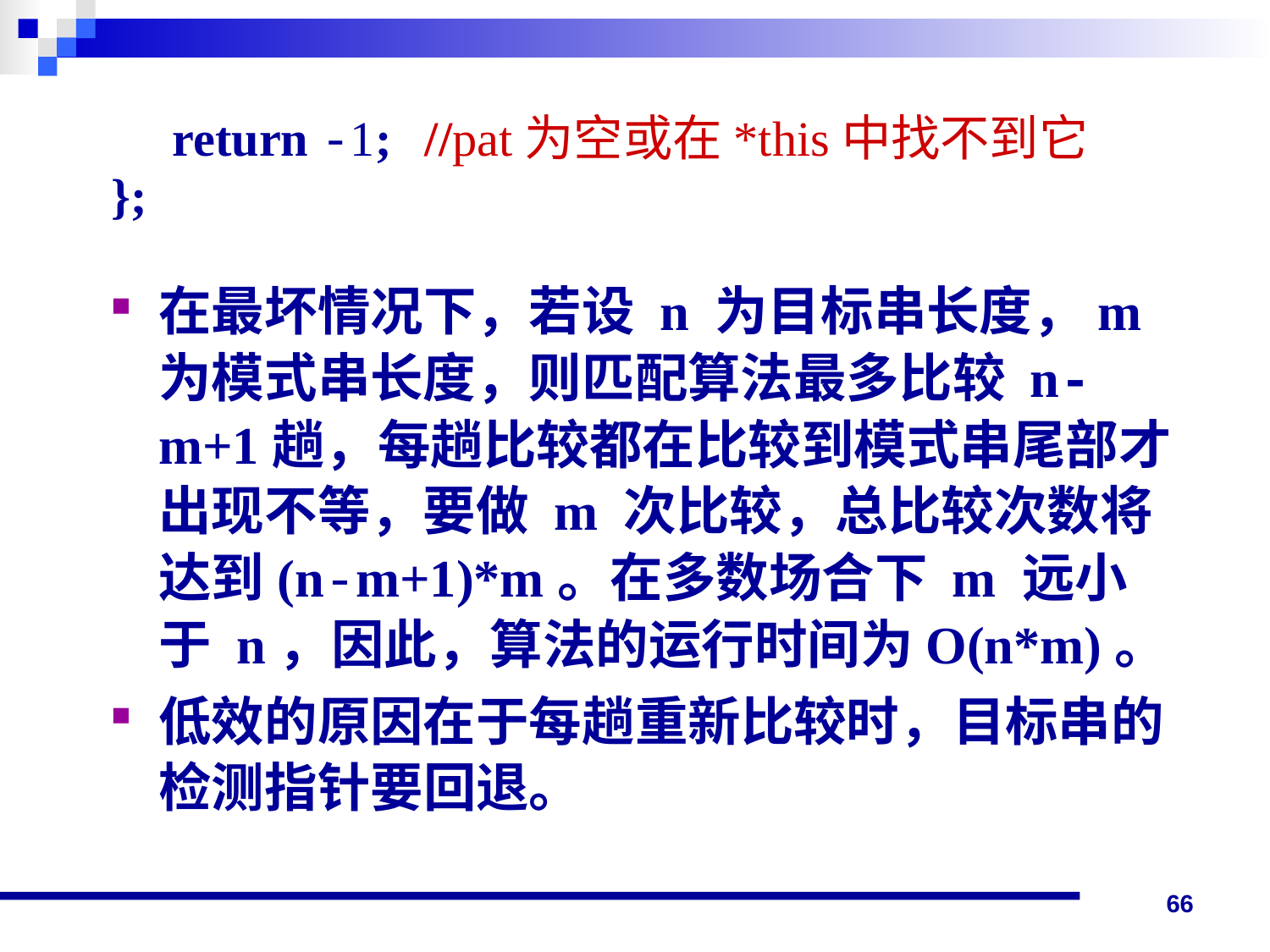

return -1;	 //pat为空或在*this中找不到它
};

在最坏情况下，若设 n 为目标串长度，m 为模式串长度，则匹配算法最多比较 n-m+1趟，每趟比较都在比较到模式串尾部才出现不等，要做 m 次比较，总比较次数将达到(n-m+1)*m。在多数场合下 m 远小于 n，因此，算法的运行时间为O(n*m)。
低效的原因在于每趟重新比较时，目标串的检测指针要回退。
66